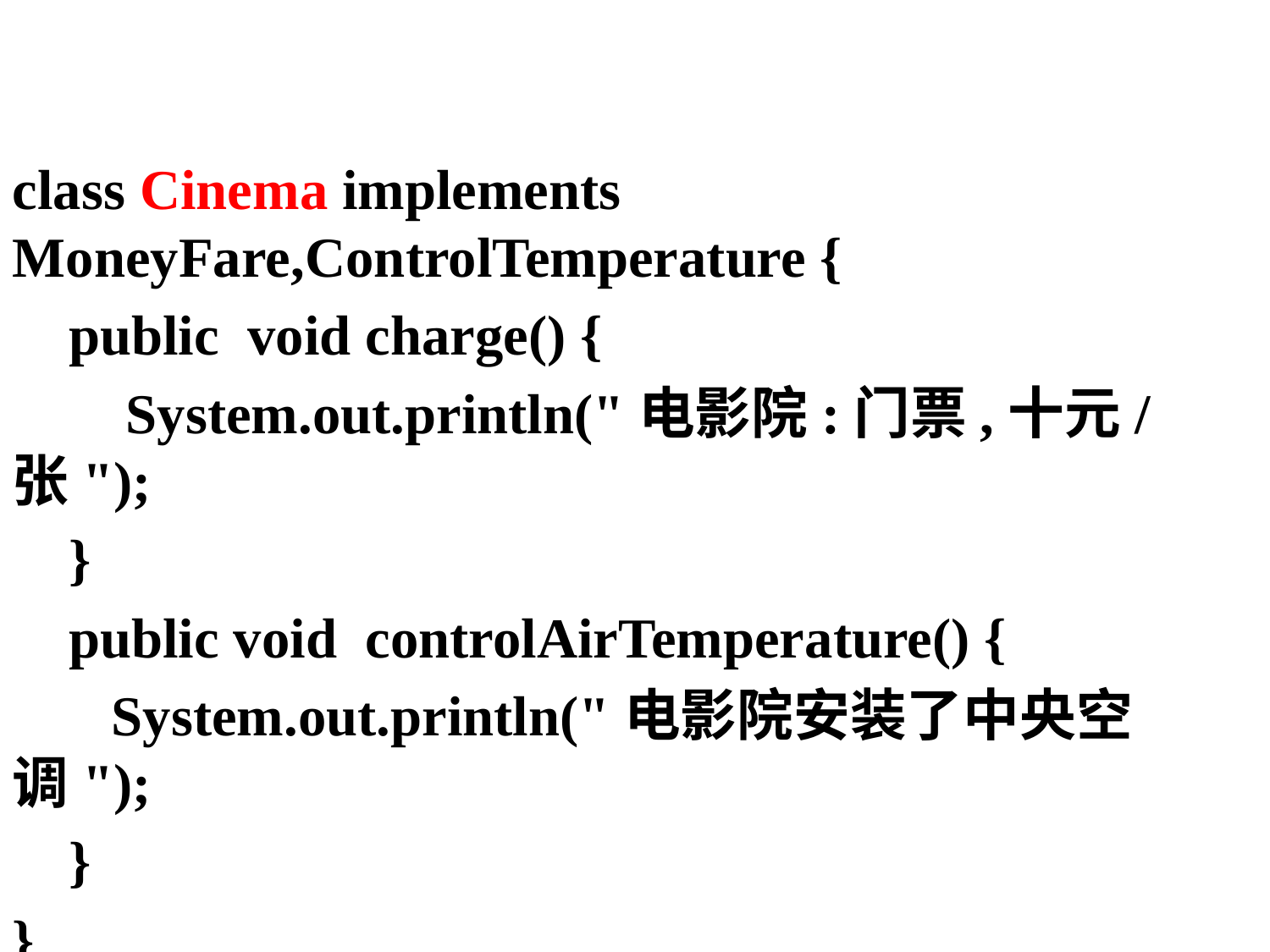

class Cinema implements MoneyFare,ControlTemperature {
    public  void charge() {
        System.out.println("电影院:门票,十元/张");
    }
    public void  controlAirTemperature() {
       System.out.println("电影院安装了中央空调");
    }
}